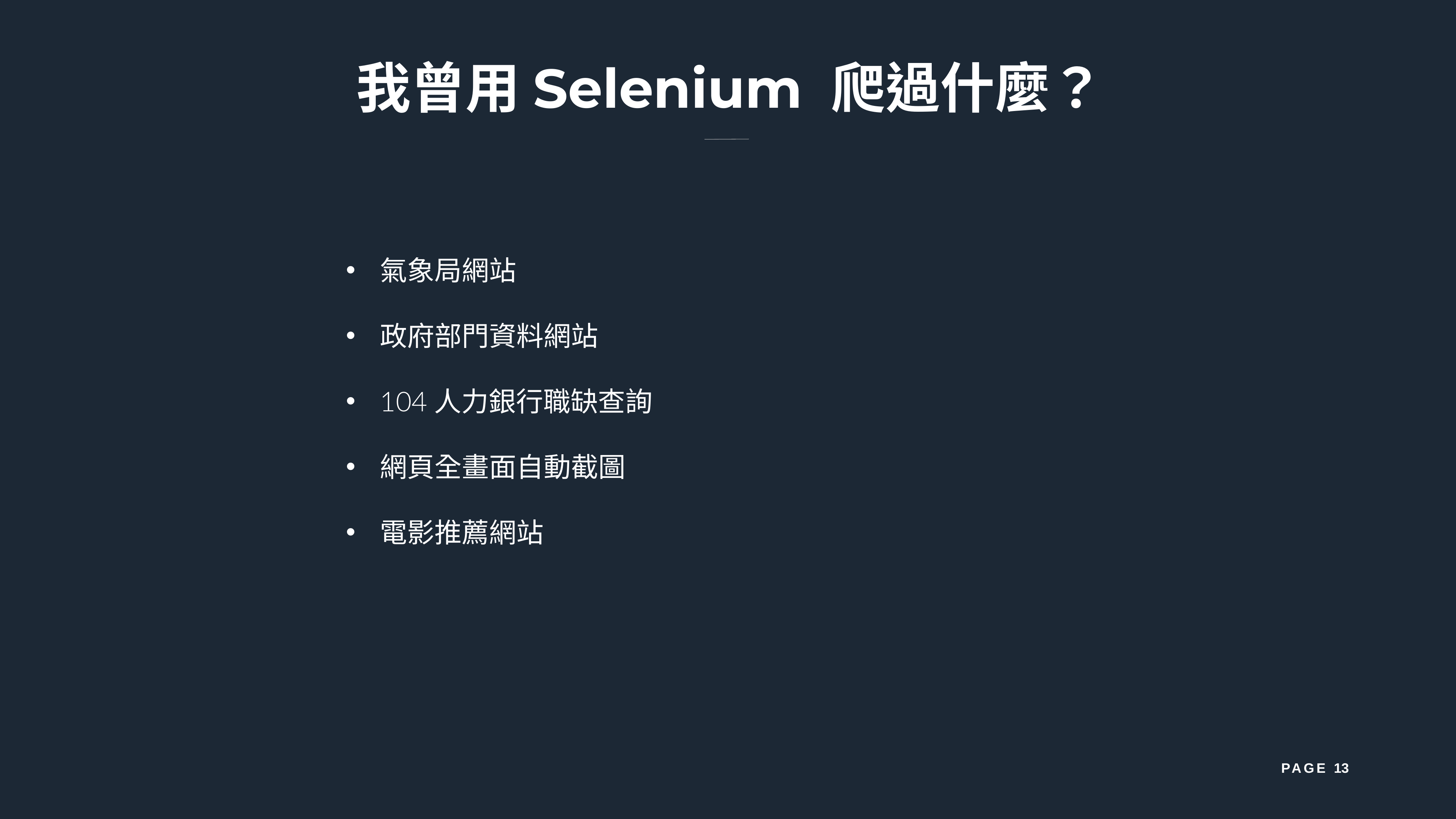

我曾用Selenium 爬過什麼？
氣象局網站

政府部門資料網站

104人力銀行職缺查詢

網頁全畫面自動截圖

電影推薦網站